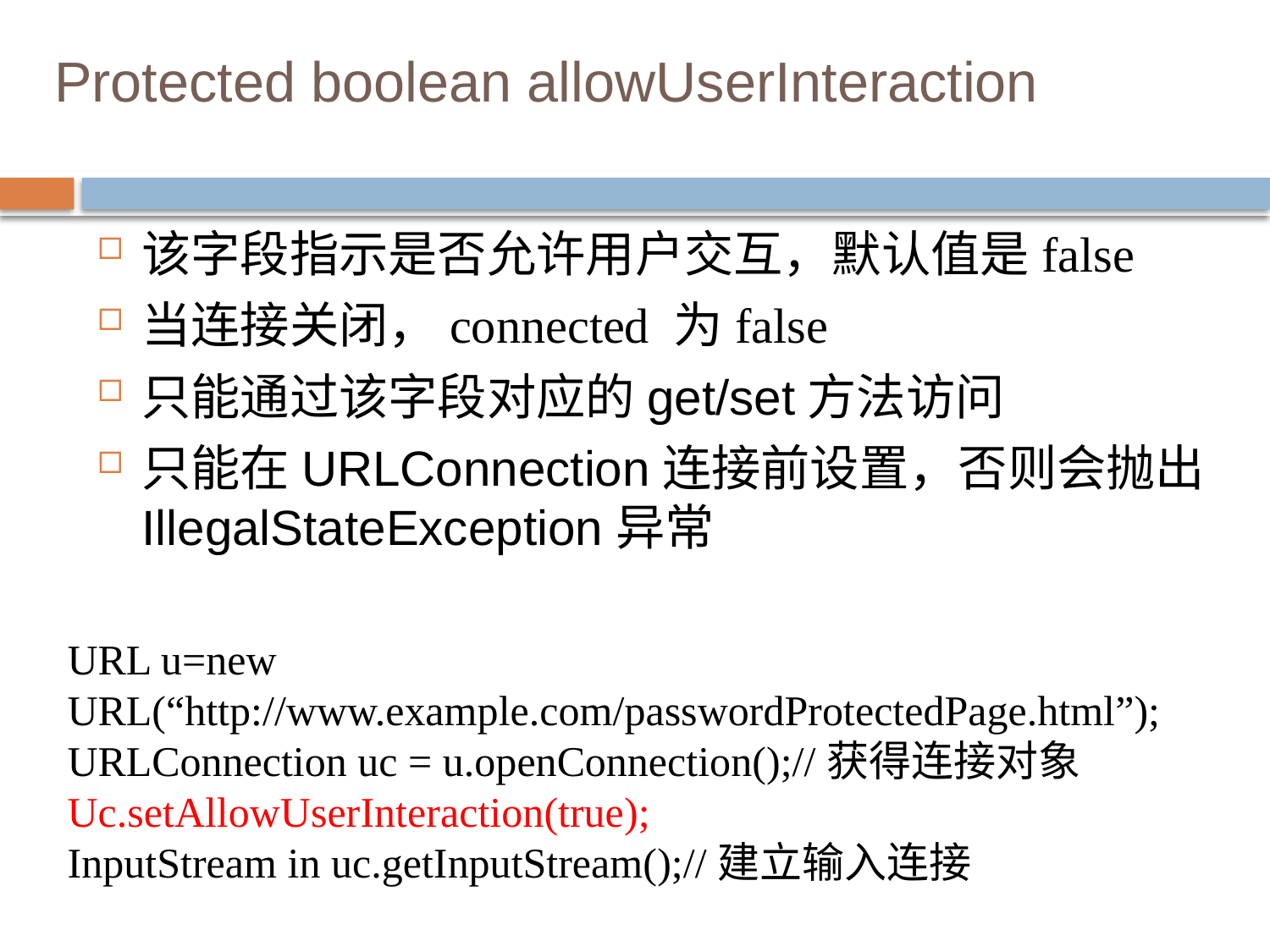

# Protected boolean allowUserInteraction
该字段指示是否允许用户交互，默认值是false
当连接关闭，connected 为false
只能通过该字段对应的get/set方法访问
只能在URLConnection连接前设置，否则会抛出IllegalStateException异常
URL u=new URL(“http://www.example.com/passwordProtectedPage.html”);
URLConnection uc = u.openConnection();//获得连接对象
Uc.setAllowUserInteraction(true);
InputStream in uc.getInputStream();//建立输入连接